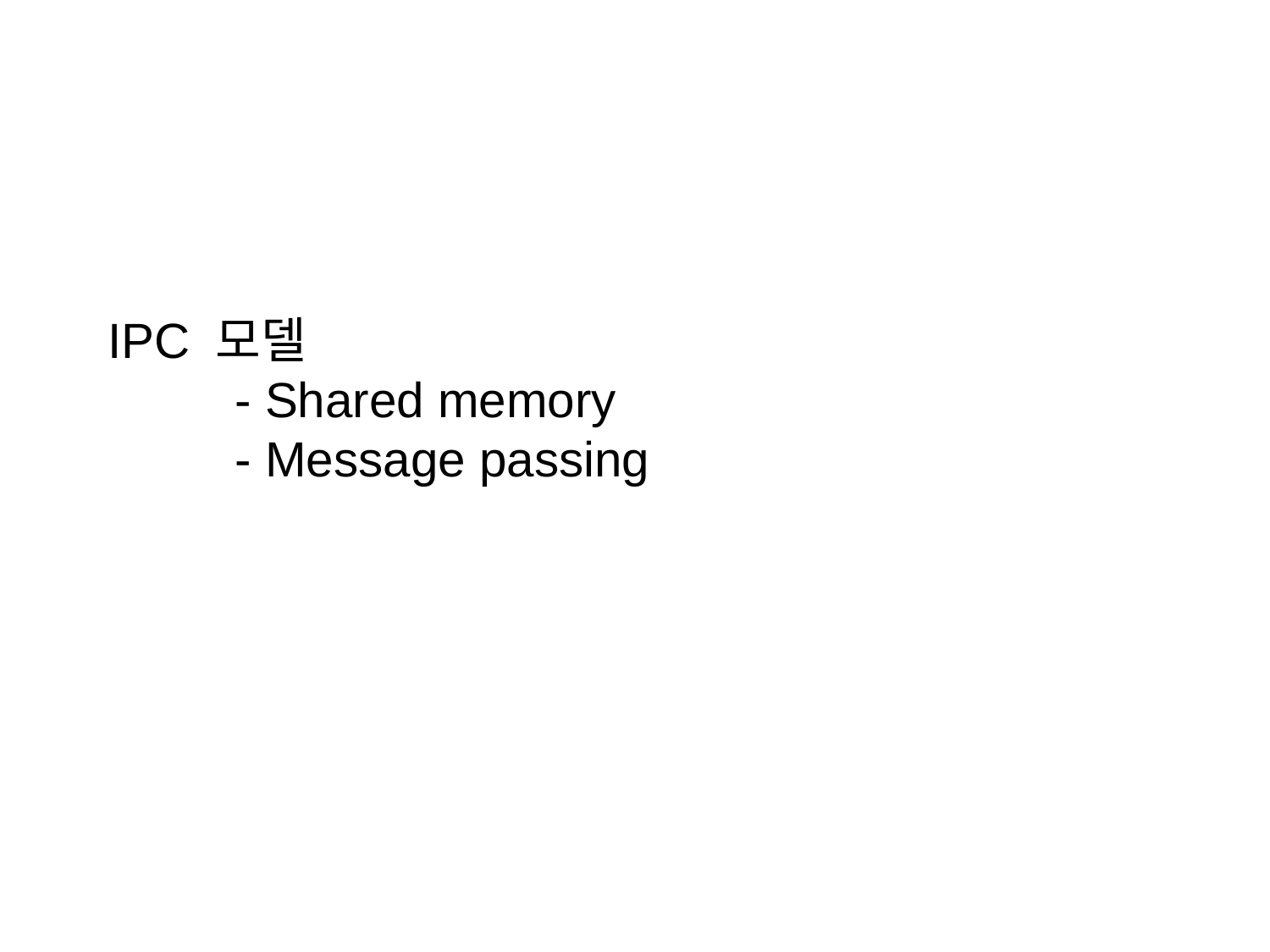

# IPC 모델 - Shared memory - Message passing